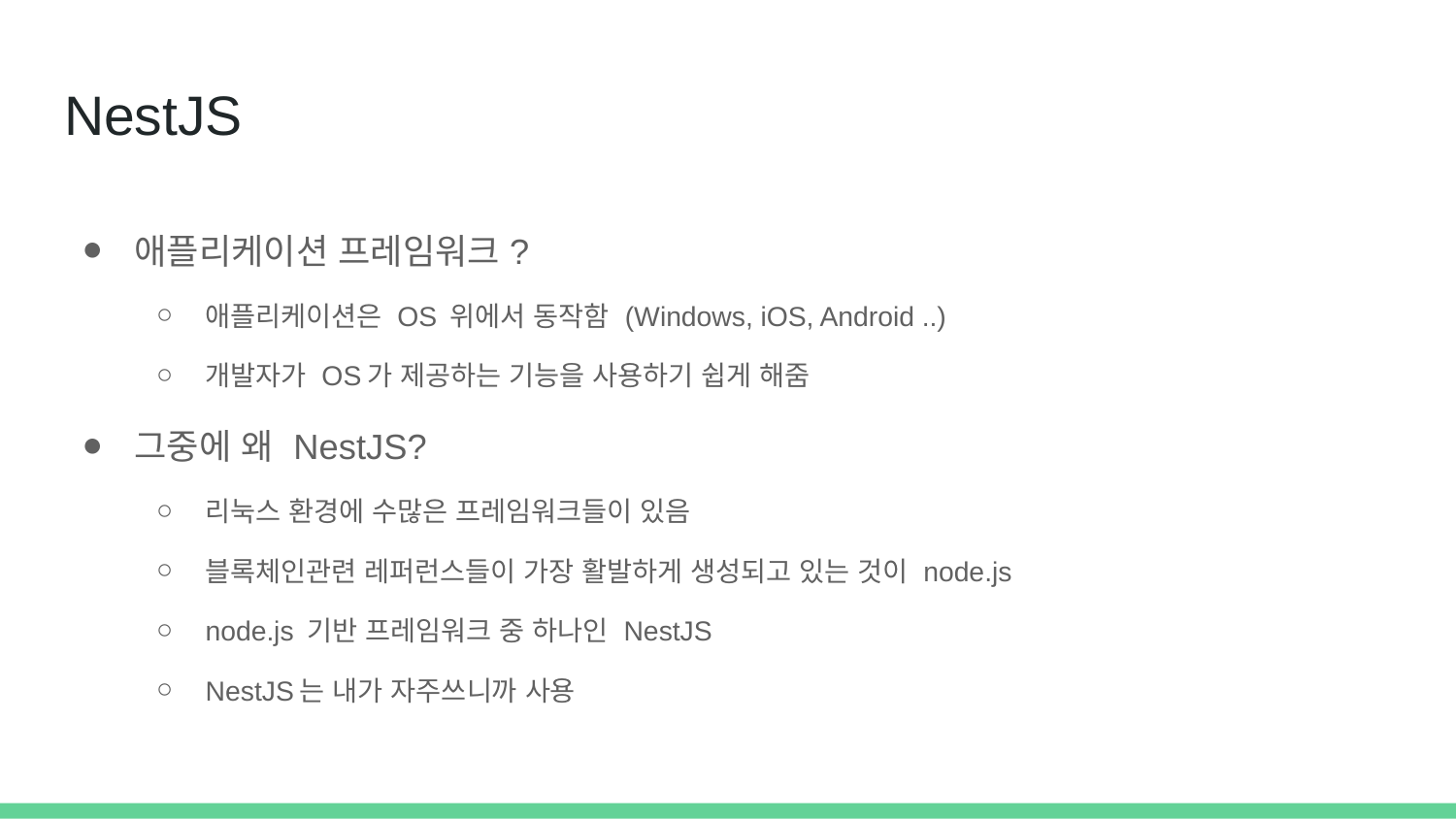

# NestJS
애플리케이션 프레임워크?
애플리케이션은 OS 위에서 동작함 (Windows, iOS, Android ..)
개발자가 OS가 제공하는 기능을 사용하기 쉽게 해줌
그중에 왜 NestJS?
리눅스 환경에 수많은 프레임워크들이 있음
블록체인관련 레퍼런스들이 가장 활발하게 생성되고 있는 것이 node.js
node.js 기반 프레임워크 중 하나인 NestJS
NestJS는 내가 자주쓰니까 사용